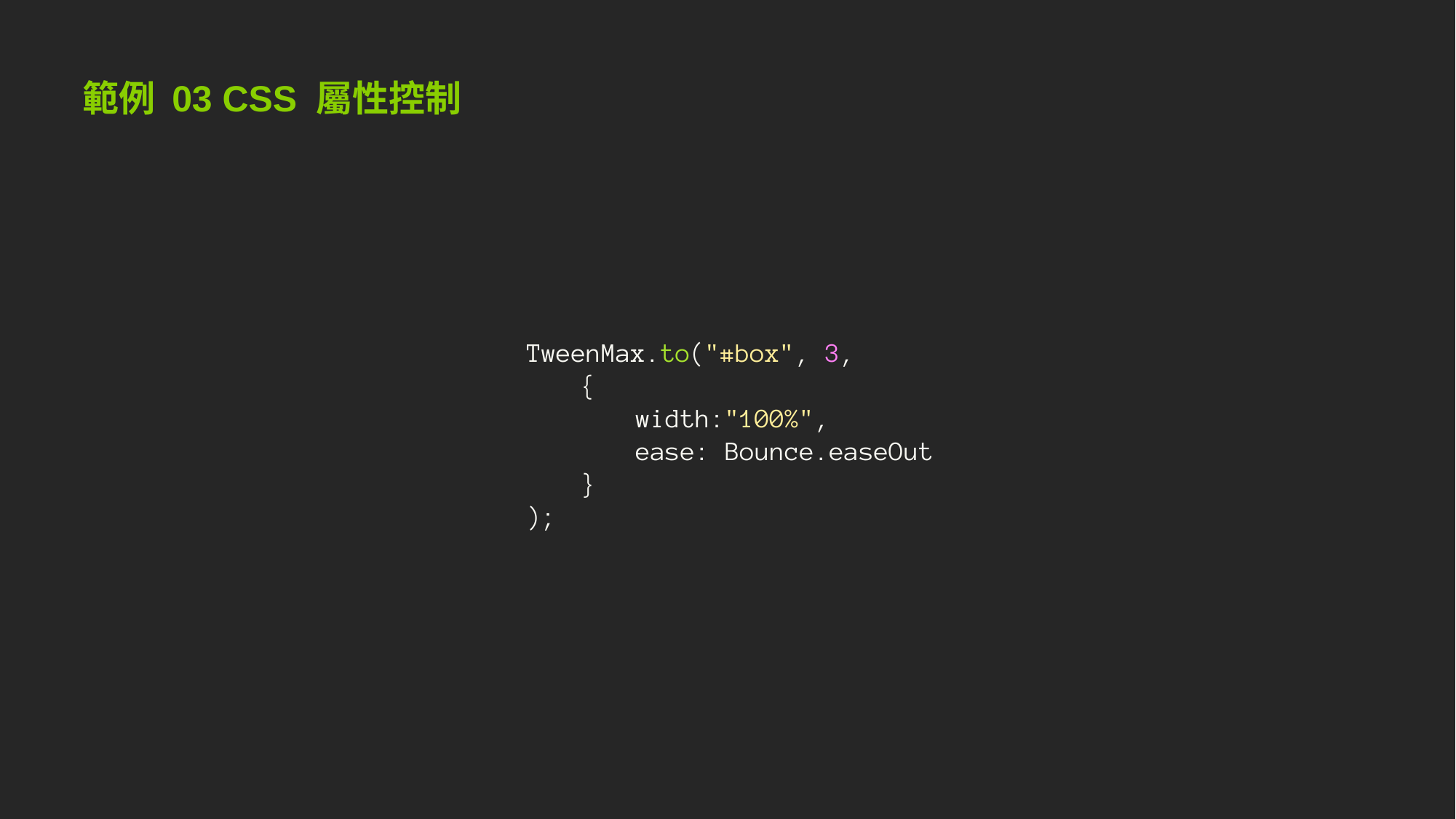

範例 03 CSS 屬性控制
TweenMax.to("#box", 3,
{
width:"100%",
ease: Bounce.easeOut
}
);